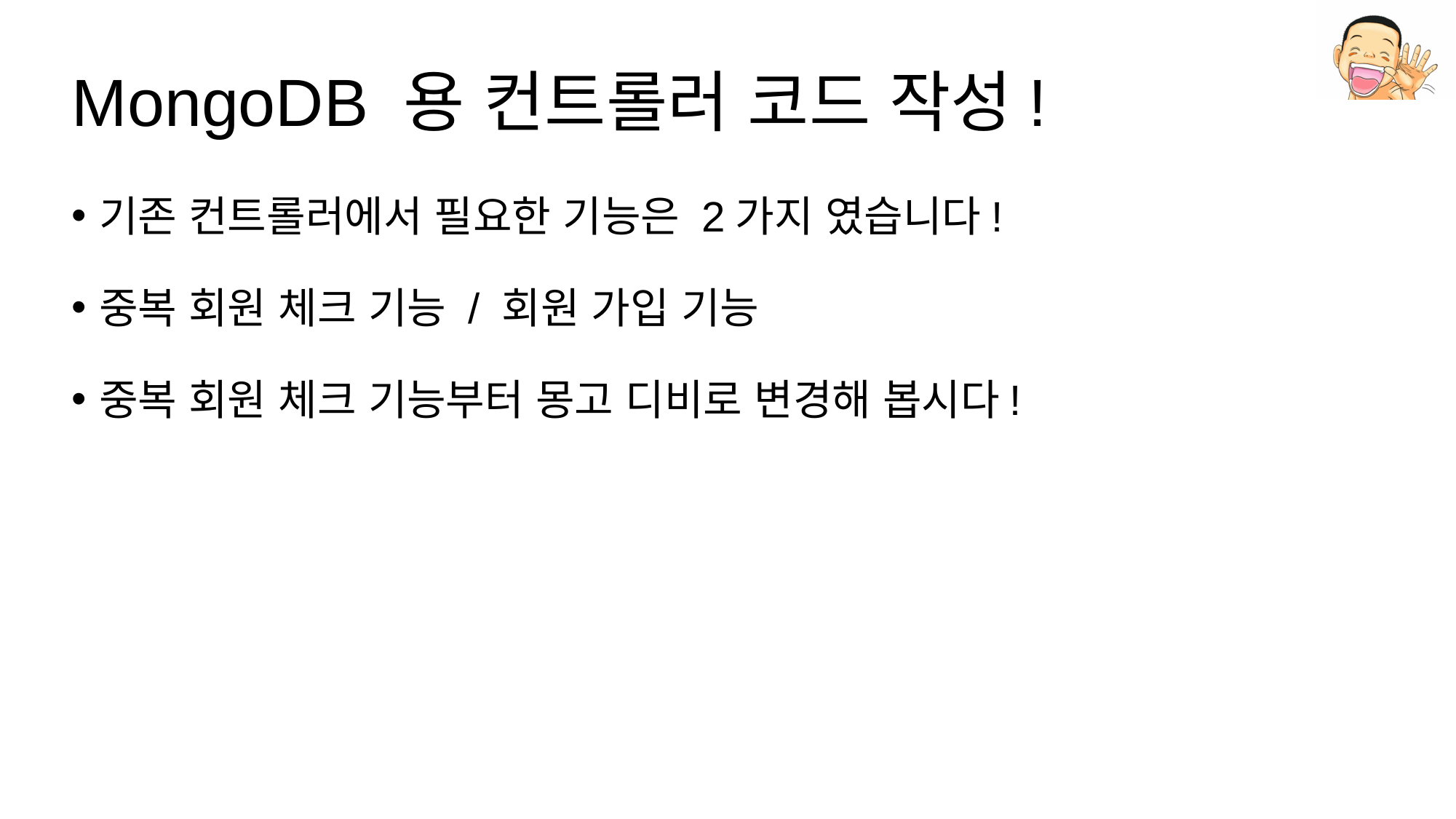

# MongoDB 용 컨트롤러 코드 작성!
기존 컨트롤러에서 필요한 기능은 2가지 였습니다!
중복 회원 체크 기능 / 회원 가입 기능
중복 회원 체크 기능부터 몽고 디비로 변경해 봅시다!